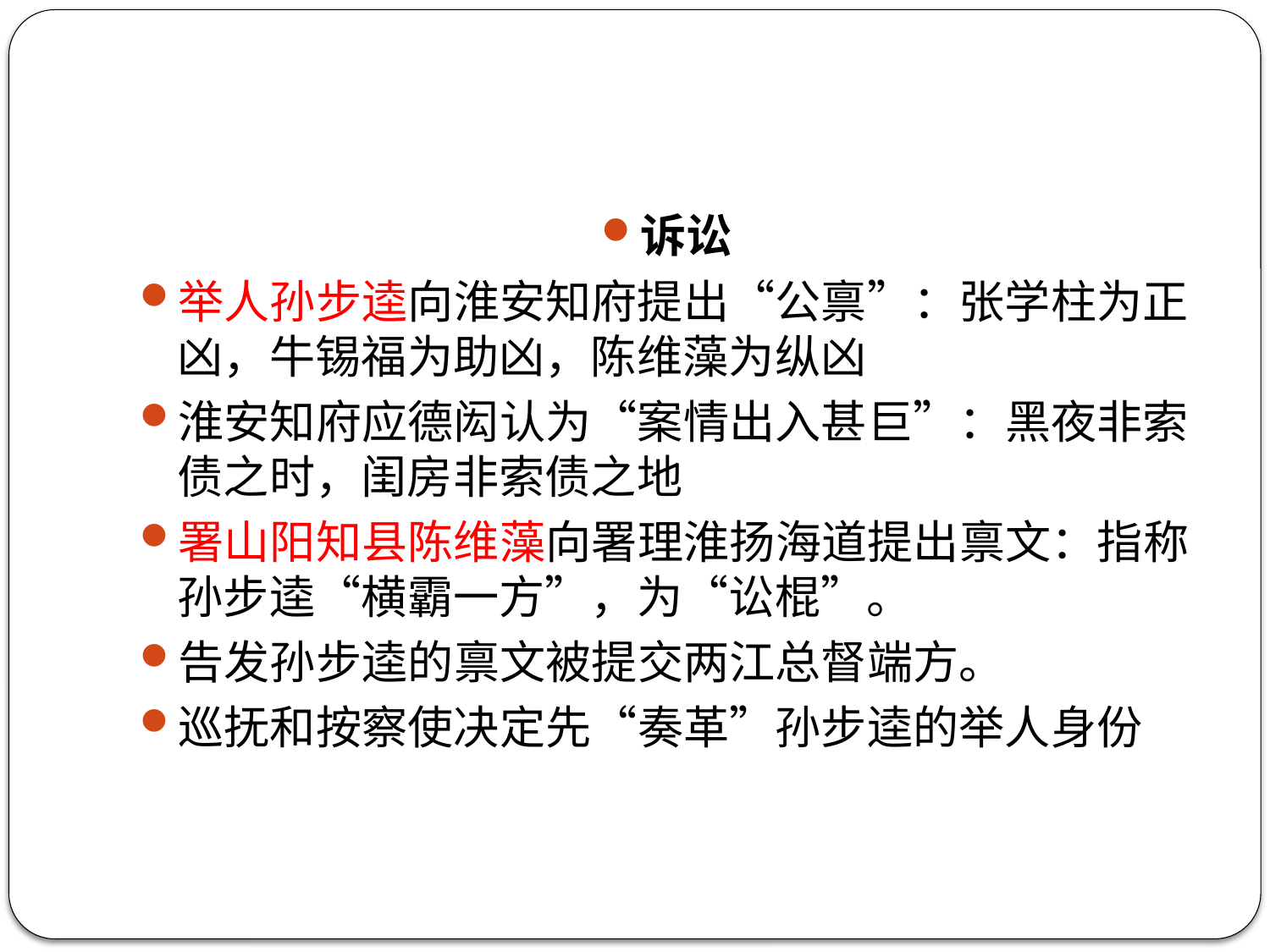

#
诉讼
举人孙步逵向淮安知府提出“公禀”：张学柱为正凶，牛锡福为助凶，陈维藻为纵凶
淮安知府应德闳认为“案情出入甚巨”：黑夜非索债之时，闺房非索债之地
署山阳知县陈维藻向署理淮扬海道提出禀文：指称孙步逵“横霸一方”，为“讼棍”。
告发孙步逵的禀文被提交两江总督端方。
巡抚和按察使决定先“奏革”孙步逵的举人身份